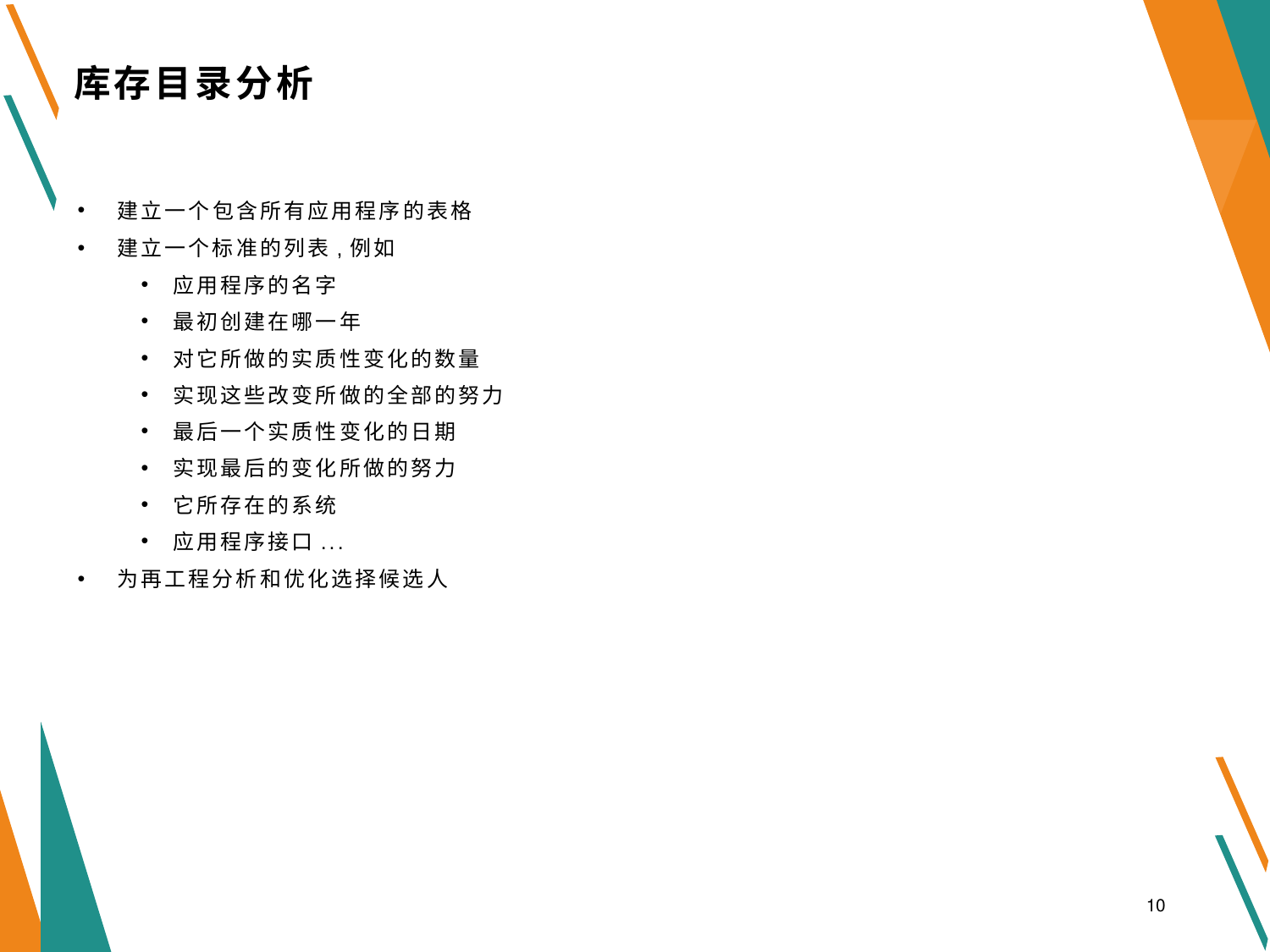

# 库存目录分析
建立一个包含所有应用程序的表格
建立一个标准的列表,例如
应用程序的名字
最初创建在哪一年
对它所做的实质性变化的数量
实现这些改变所做的全部的努力
最后一个实质性变化的日期
实现最后的变化所做的努力
它所存在的系统
应用程序接口...
为再工程分析和优化选择候选人
10